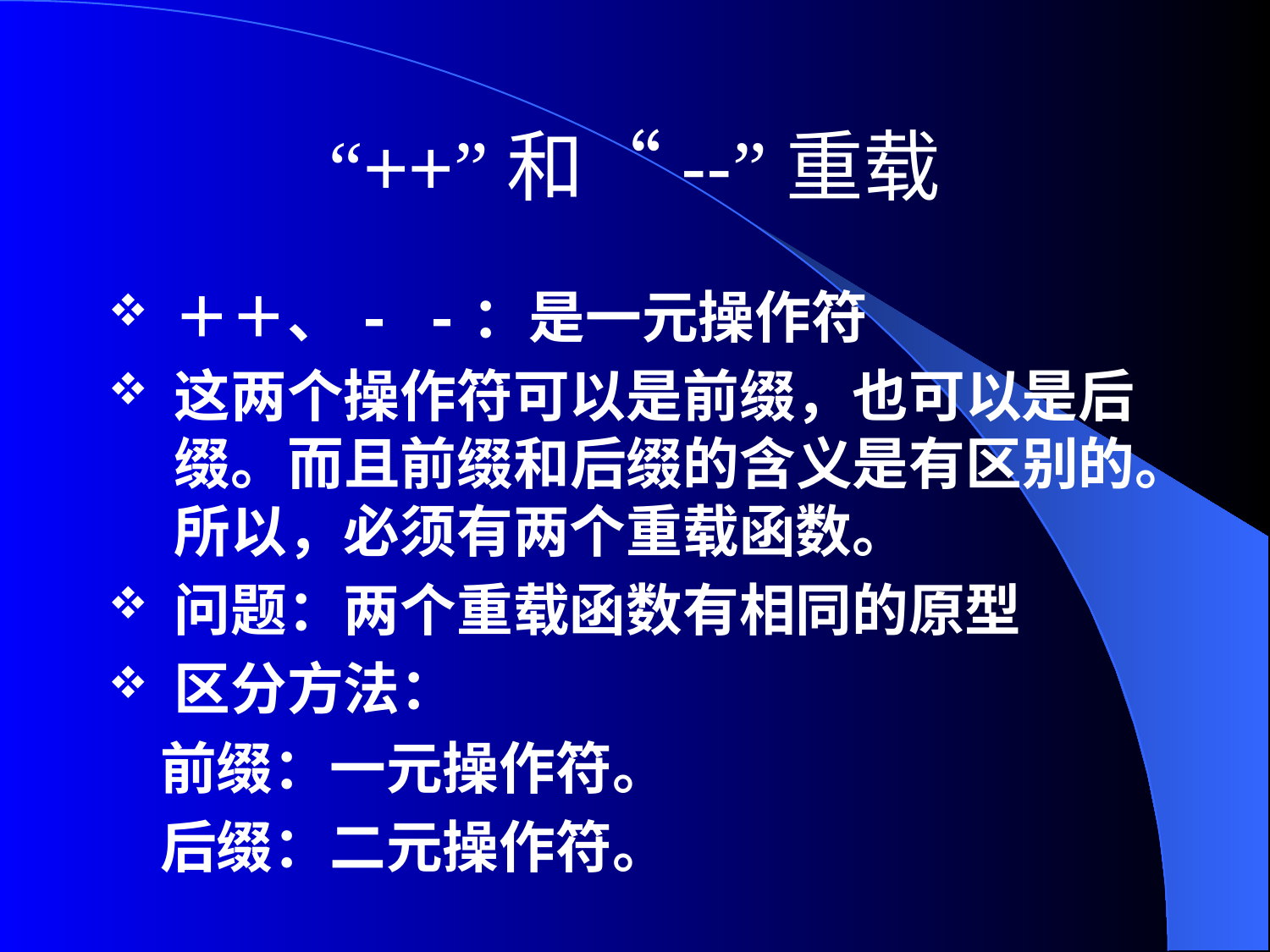

# “++”和“--”重载
＋＋、- -：是一元操作符
这两个操作符可以是前缀，也可以是后缀。而且前缀和后缀的含义是有区别的。所以，必须有两个重载函数。
问题：两个重载函数有相同的原型
区分方法：
   前缀：一元操作符。
   后缀：二元操作符。